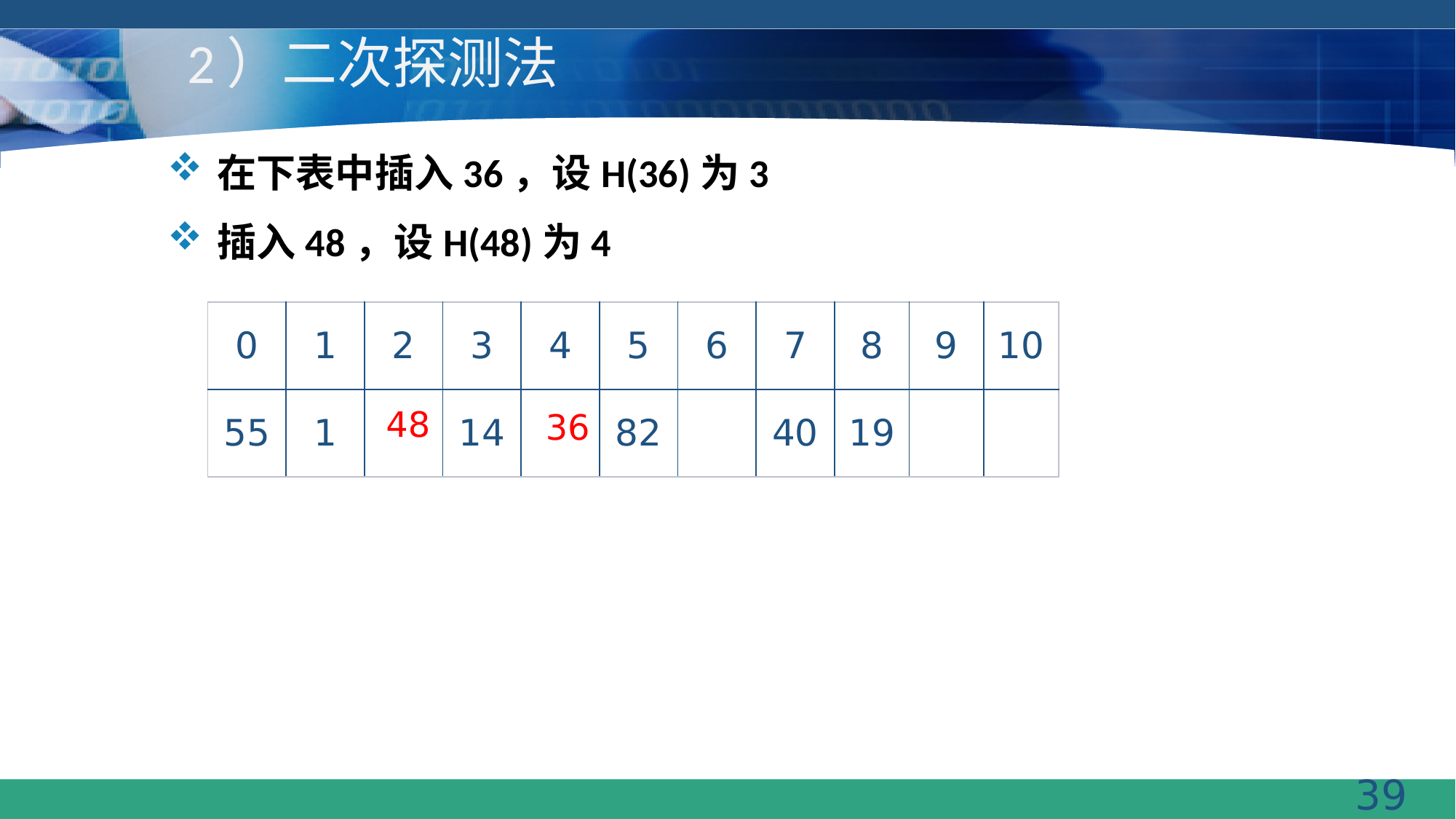

# 2）二次探测法
在下表中插入36，设H(36)为3
插入48，设H(48)为4

| 0 | 1 | 2 | 3 | 4 | 5 | 6 | 7 | 8 | 9 | 10 |
| --- | --- | --- | --- | --- | --- | --- | --- | --- | --- | --- |
| 55 | 1 |  | 14 |  | 82 |  | 40 | 19 |  |  |
48
36